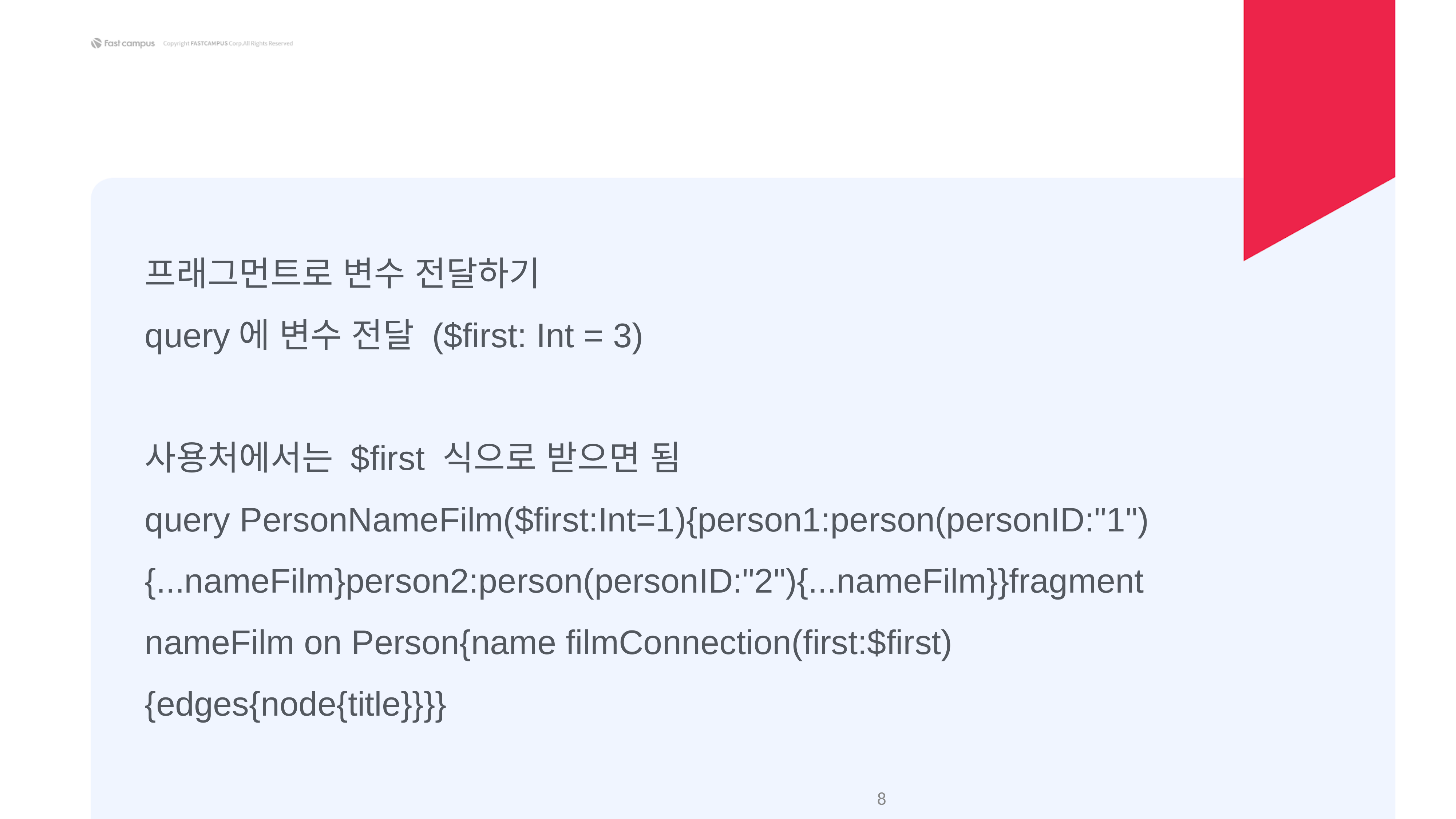

프래그먼트로 변수 전달하기
query에 변수 전달 ($first: Int = 3)

사용처에서는 $first 식으로 받으면 됨
query PersonNameFilm($first:Int=1){person1:person(personID:"1"){...nameFilm}person2:person(personID:"2"){...nameFilm}}fragment nameFilm on Person{name filmConnection(first:$first){edges{node{title}}}}
8